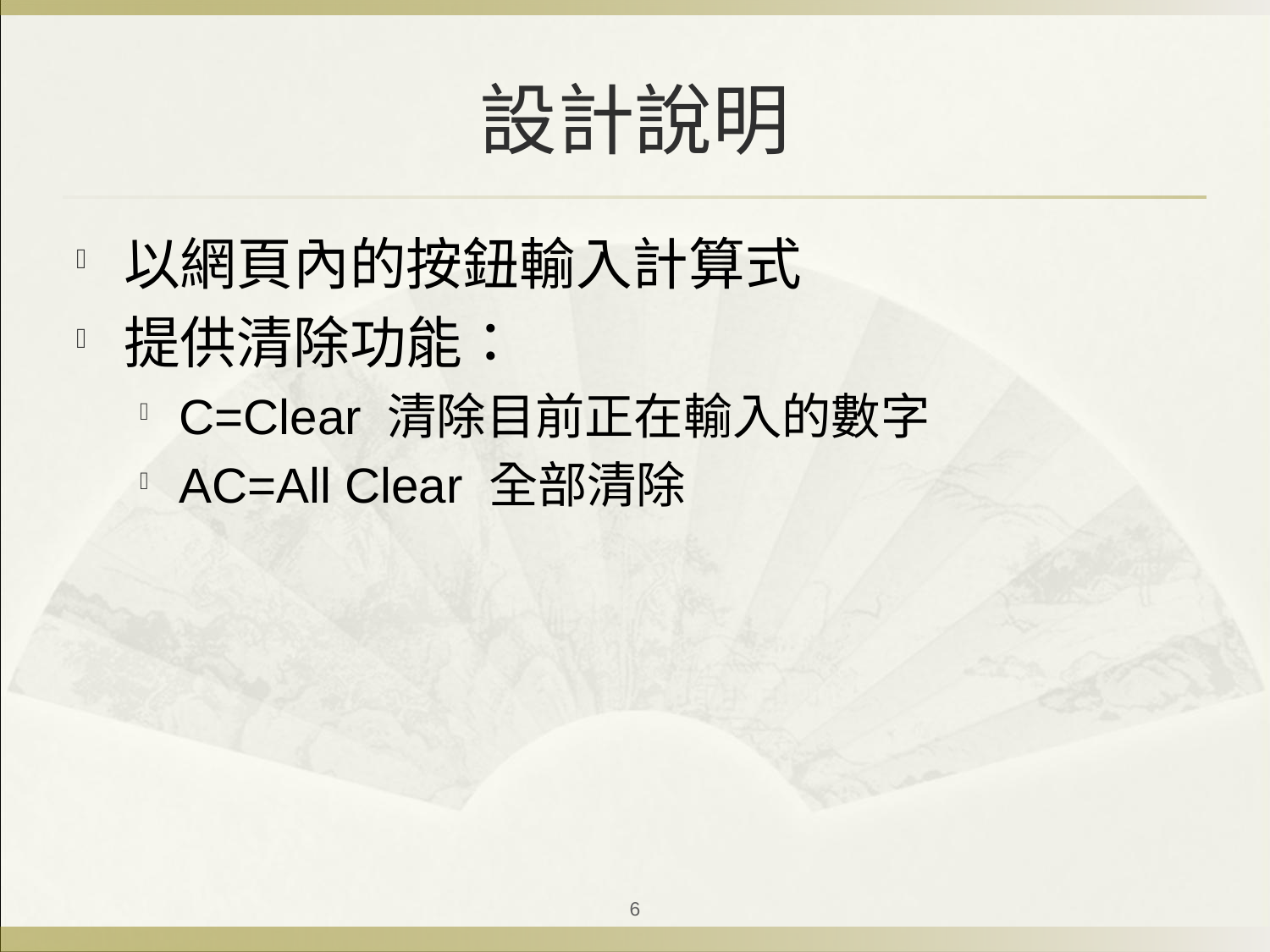

# 設計說明
以網頁內的按鈕輸入計算式
提供清除功能：
C=Clear 清除目前正在輸入的數字
AC=All Clear 全部清除
6